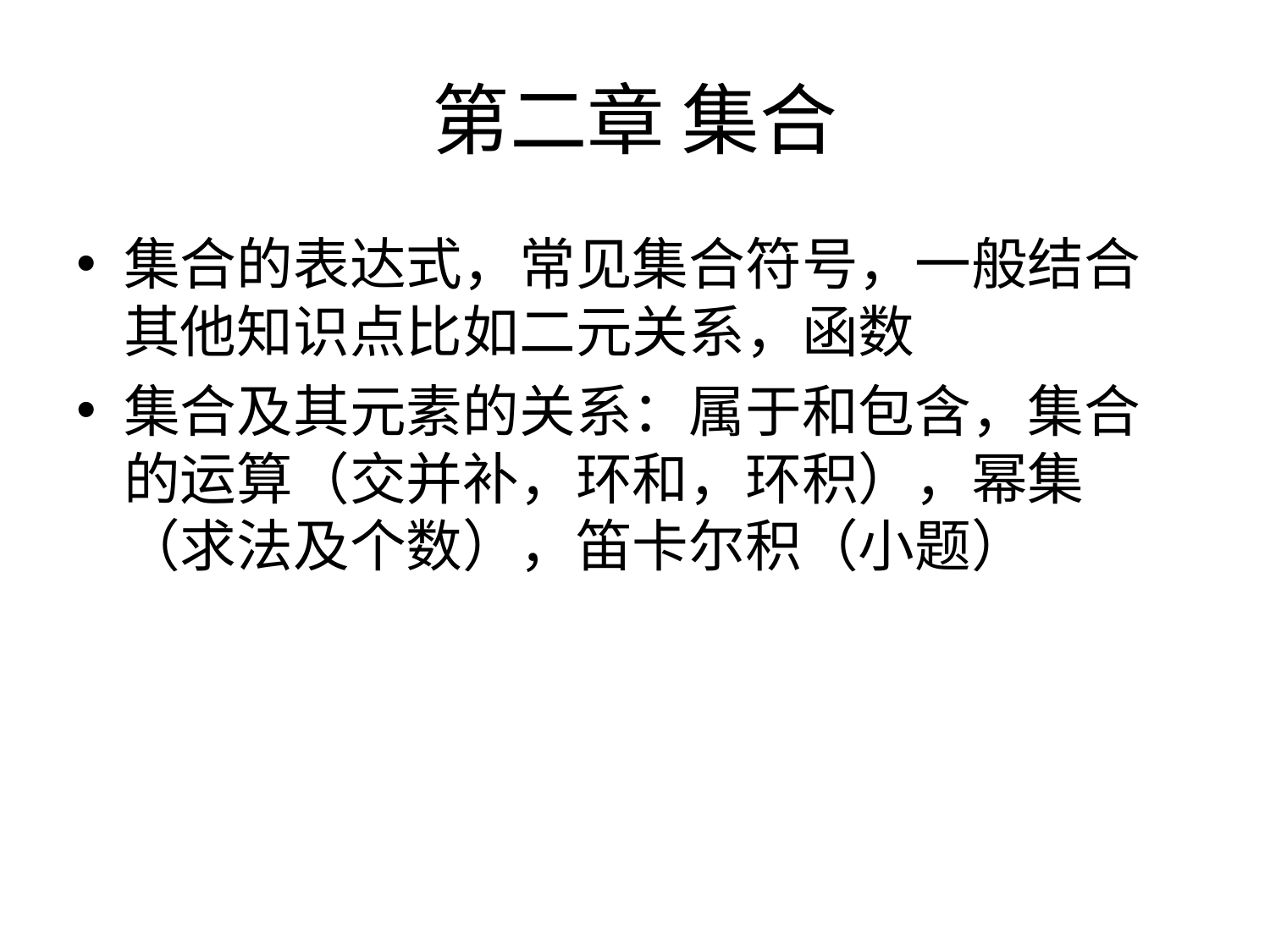

# 第二章 集合
集合的表达式，常见集合符号，一般结合其他知识点比如二元关系，函数
集合及其元素的关系：属于和包含，集合的运算（交并补，环和，环积），幂集（求法及个数），笛卡尔积（小题）